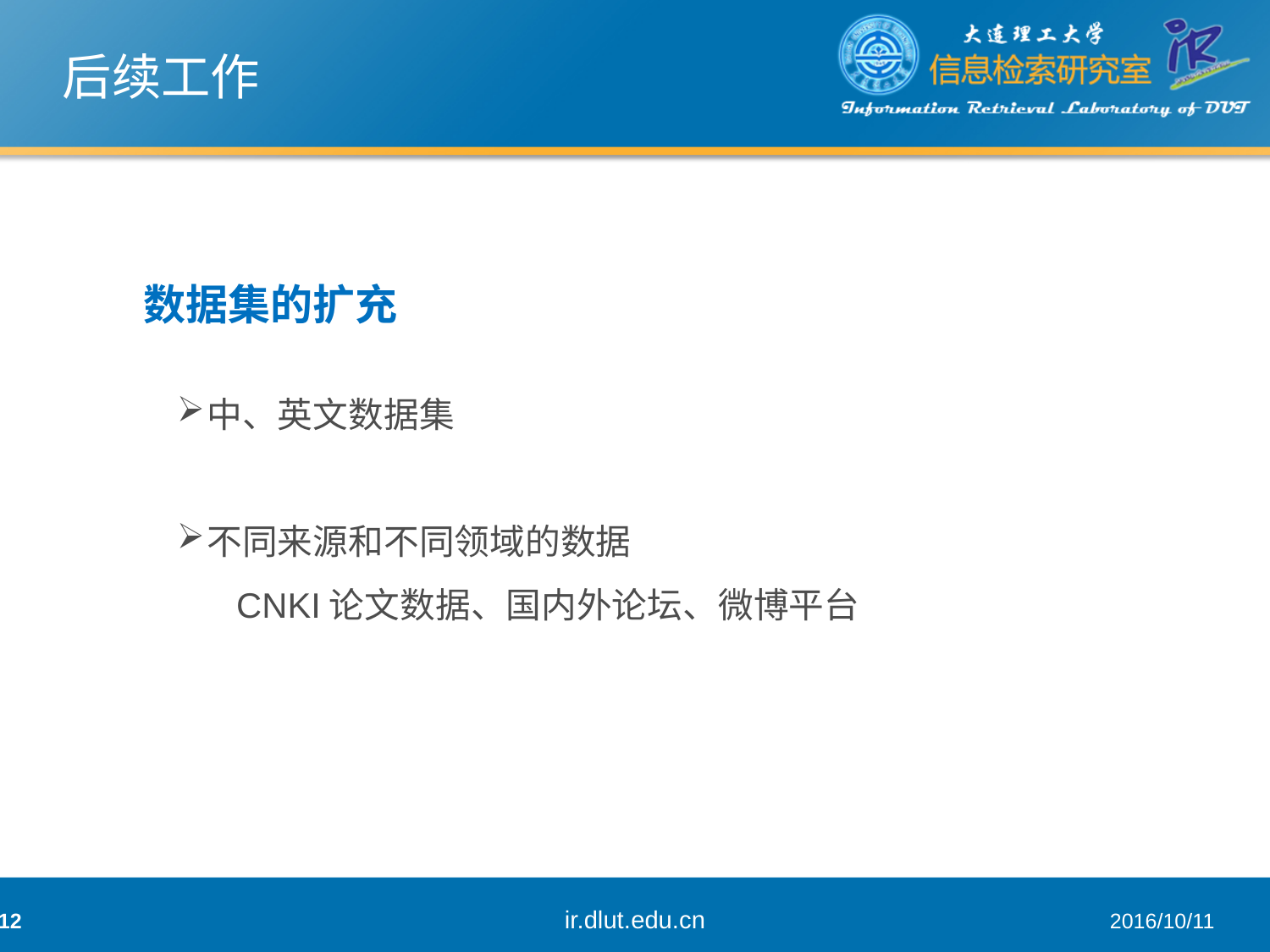

# 后续工作

数据集的扩充

中、英文数据集

不同来源和不同领域的数据
   CNKI论文数据、国内外论坛、微博平台